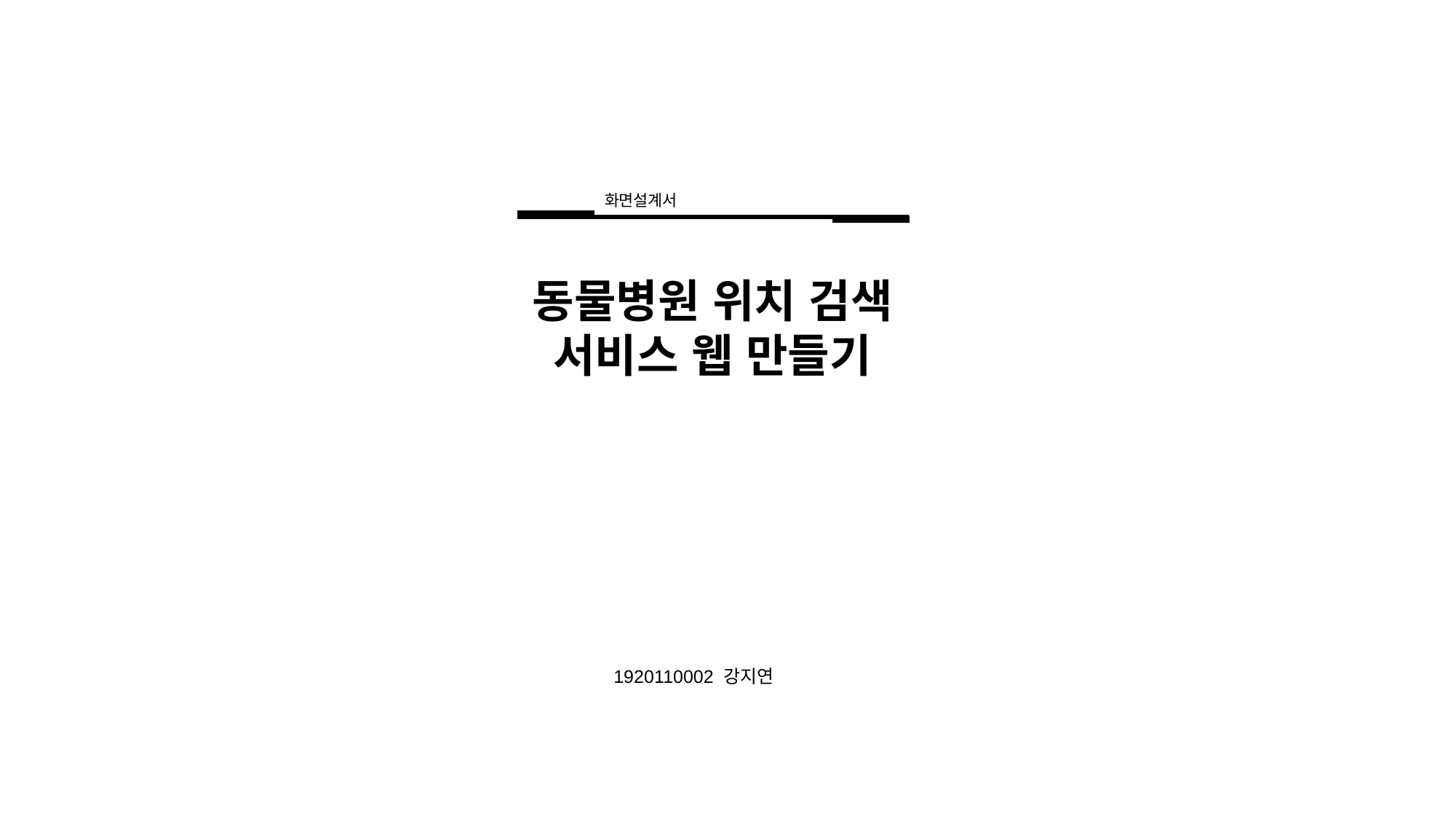

화면설계서

동물병원 위치 검색 서비스 웹 만들기
1920110002 강지연